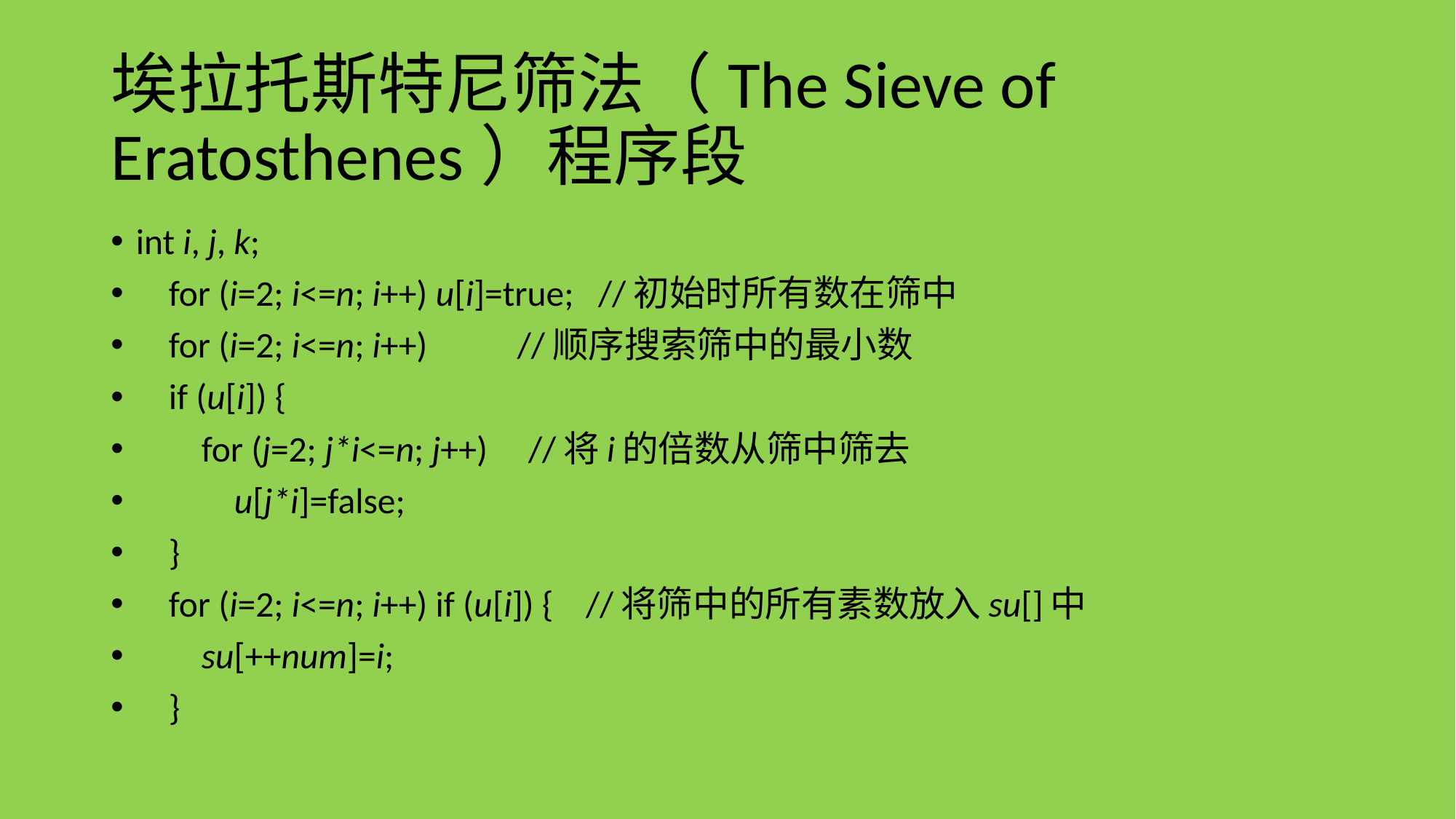

# 埃拉托斯特尼筛法（The Sieve of Eratosthenes）程序段
int i, j, k;
    for (i=2; i<=n; i++) u[i]=true;   //初始时所有数在筛中
    for (i=2; i<=n; i++)           //顺序搜索筛中的最小数
    if (u[i]) {
        for (j=2; j*i<=n; j++)     //将i的倍数从筛中筛去
            u[j*i]=false;
    }
    for (i=2; i<=n; i++) if (u[i]) {    //将筛中的所有素数放入su[]中
        su[++num]=i;
    }